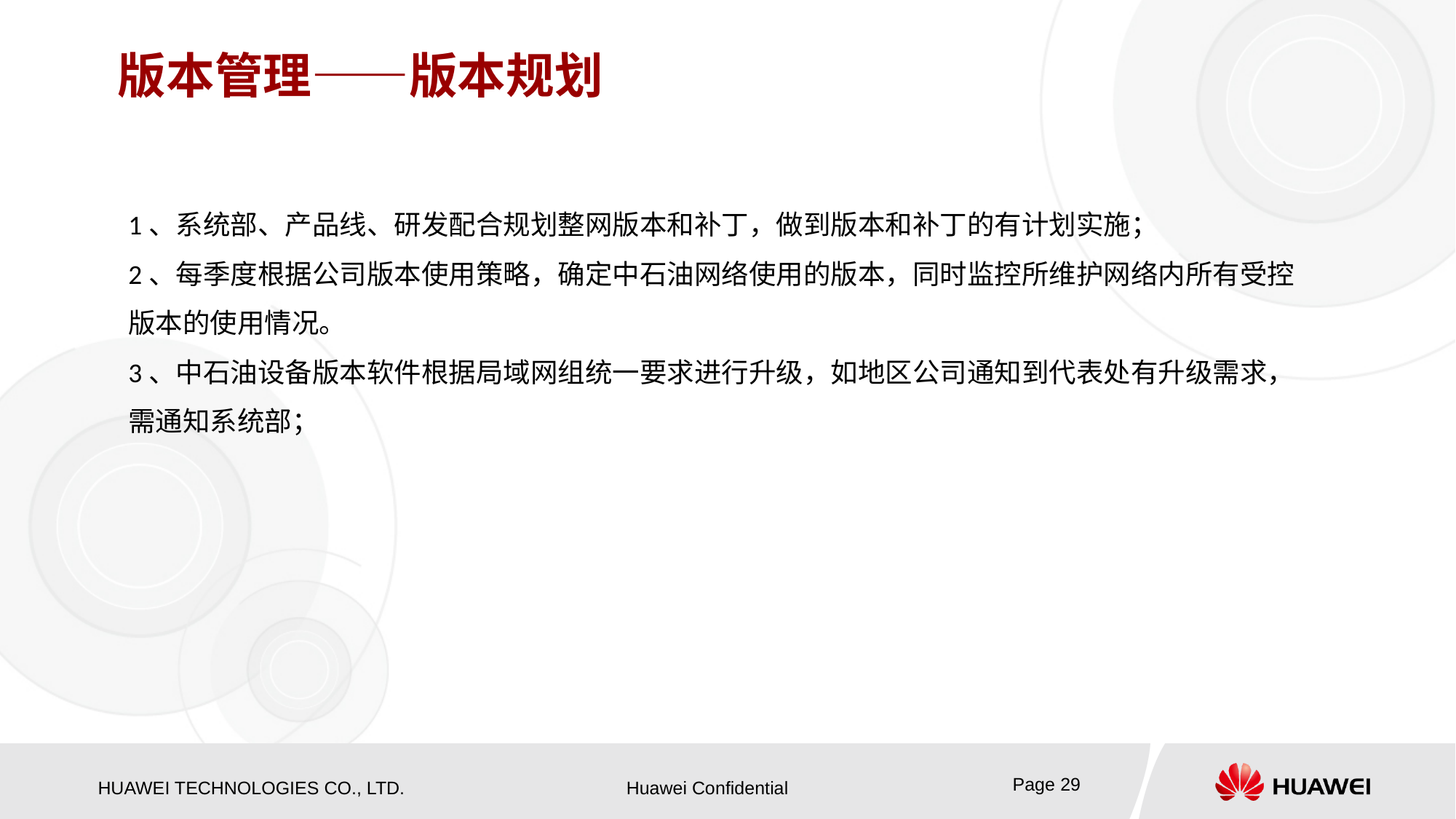

# 版本管理——版本规划
1、系统部、产品线、研发配合规划整网版本和补丁，做到版本和补丁的有计划实施；
2、每季度根据公司版本使用策略，确定中石油网络使用的版本，同时监控所维护网络内所有受控版本的使用情况。
3、中石油设备版本软件根据局域网组统一要求进行升级，如地区公司通知到代表处有升级需求，需通知系统部；